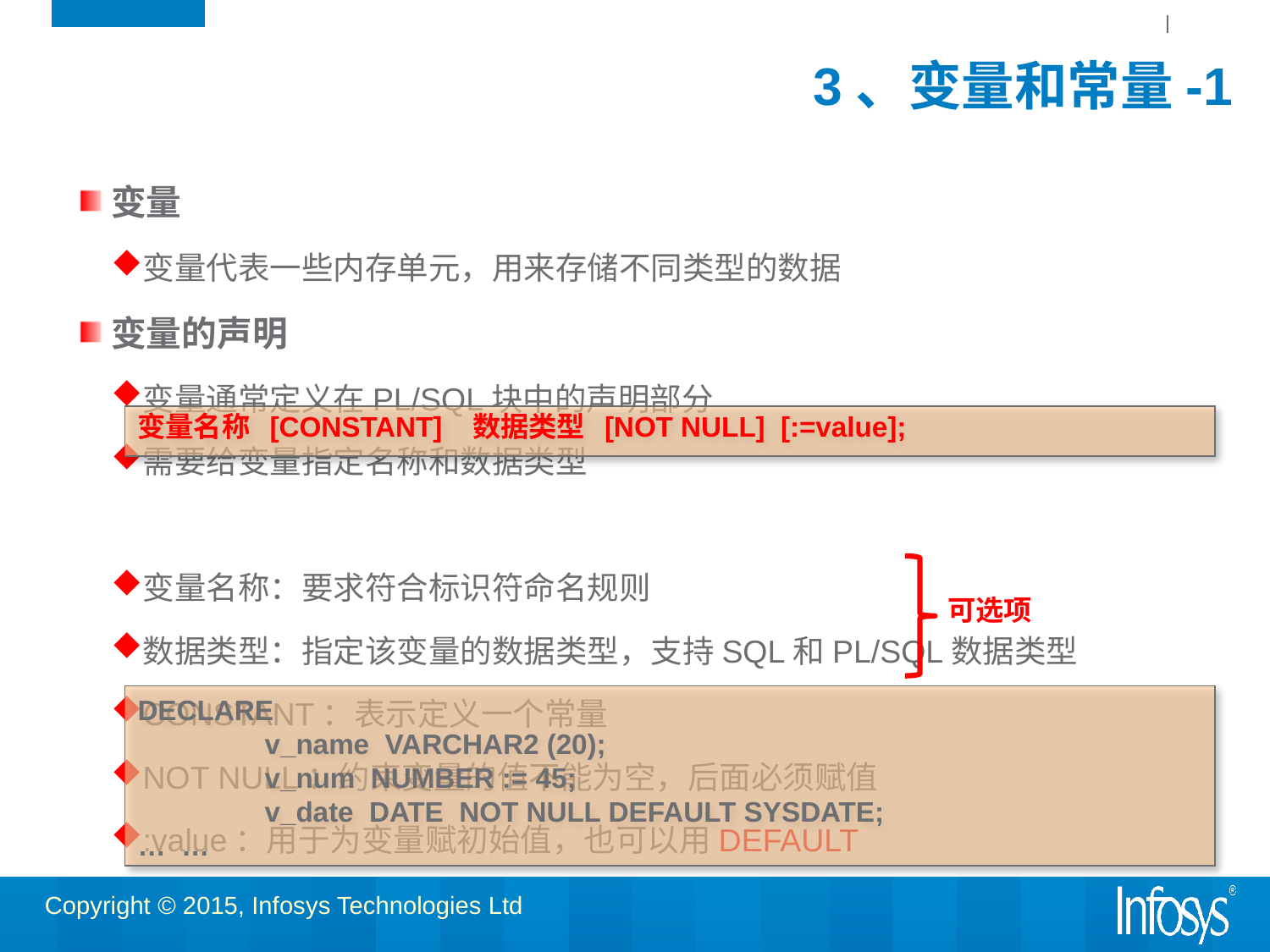

# 3、变量和常量-1
变量
变量代表一些内存单元，用来存储不同类型的数据
变量的声明
变量通常定义在PL/SQL块中的声明部分
需要给变量指定名称和数据类型

变量名称：要求符合标识符命名规则
数据类型：指定该变量的数据类型，支持SQL和PL/SQL数据类型
CONSTANT：表示定义一个常量
NOT NULL：约束变量的值不能为空，后面必须赋值
:value：用于为变量赋初始值，也可以用DEFAULT
变量名称  [CONSTANT]   数据类型  [NOT NULL]  [:=value];

可选项
DECLARE
	v_name  VARCHAR2 (20);
	v_num  NUMBER := 45;
	v_date  DATE  NOT NULL DEFAULT SYSDATE;
…  …